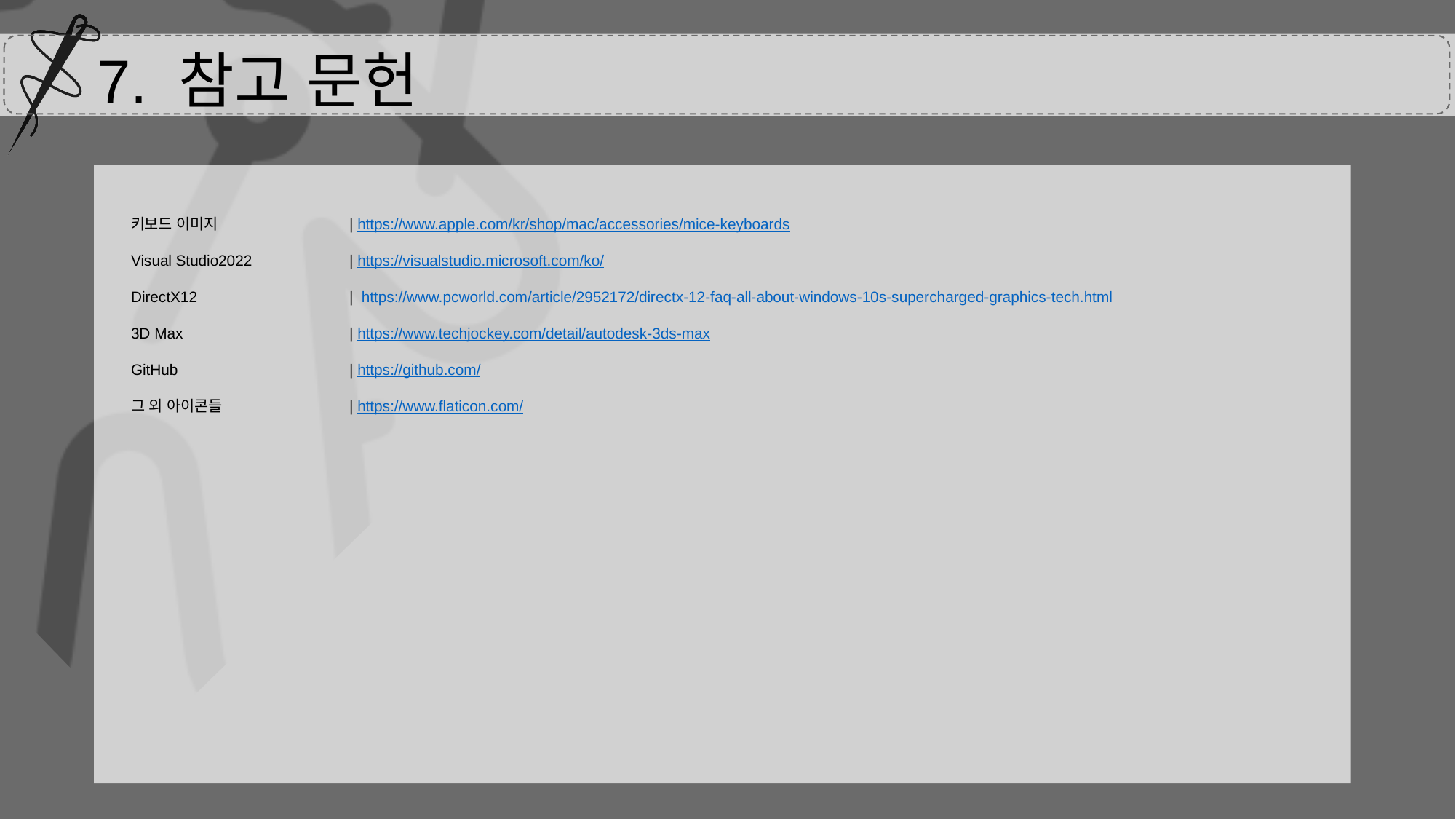

7. 참고 문헌

키보드 이미지		| https://www.apple.com/kr/shop/mac/accessories/mice-keyboards
Visual Studio2022	| https://visualstudio.microsoft.com/ko/
DirectX12		|  https://www.pcworld.com/article/2952172/directx-12-faq-all-about-windows-10s-supercharged-graphics-tech.html
3D Max		| https://www.techjockey.com/detail/autodesk-3ds-max
GitHub		| https://github.com/
그 외 아이콘들		| https://www.flaticon.com/